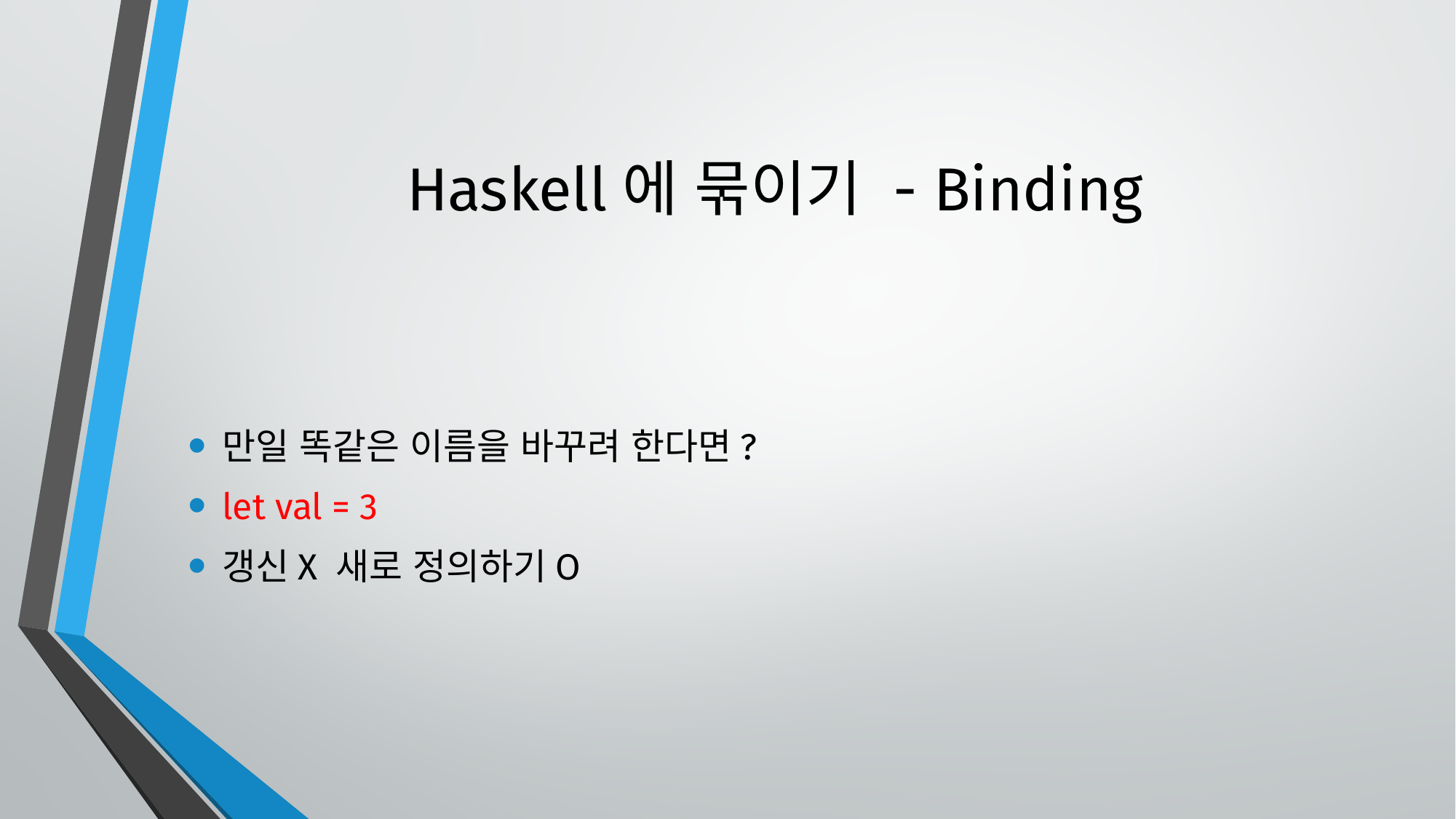

# Haskell에 묶이기 - Binding
만일 똑같은 이름을 바꾸려 한다면?
let val = 3
갱신X 새로 정의하기O